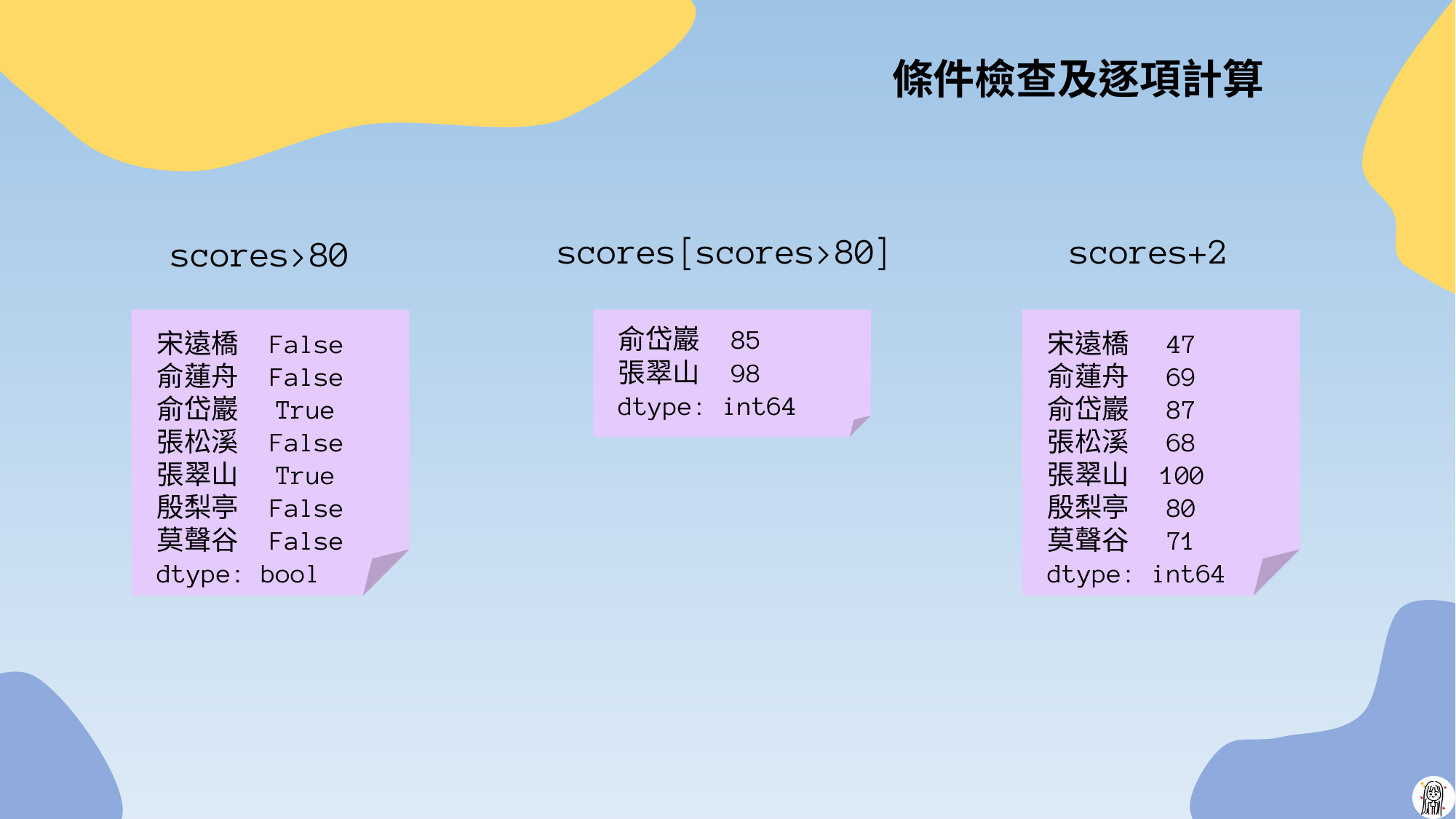

# 條件檢查及逐項計算
scores[scores>80]
scores+2
scores>80

宋遠橋     47
俞蓮舟     69
俞岱巖     87
張松溪     68
張翠山    100
殷梨亭     80
莫聲谷     71
dtype: int64

宋遠橋    False
俞蓮舟    False
俞岱巖     True
張松溪    False
張翠山     True
殷梨亭    False
莫聲谷    False
dtype: bool

俞岱巖    85
張翠山    98
dtype: int64
8